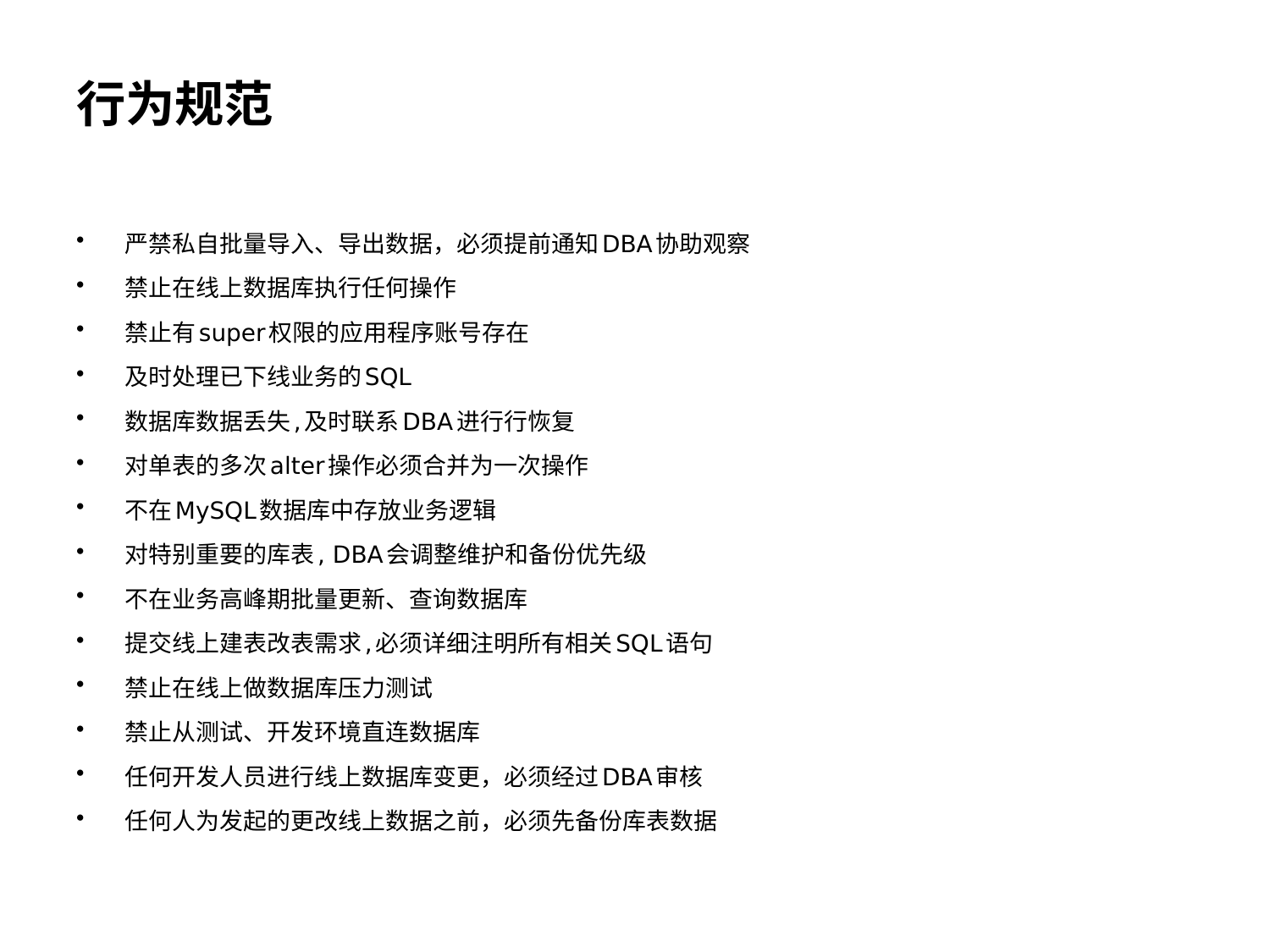

# 行为规范
严禁私自批量导入、导出数据，必须提前通知DBA协助观察
禁止在线上数据库执行任何操作
禁⽌有super权限的应用程序账号存在
及时处理已下线业务的SQL
数据库数据丢失,及时联系DBA进⾏行恢复
对单表的多次alter操作必须合并为一次操作
不在MySQL数据库中存放业务逻辑
对特别重要的库表, DBA会调整维护和备份优先级
不在业务高峰期批量更新、查询数据库
提交线上建表改表需求,必须详细注明所有相关SQL语句
禁止在线上做数据库压力测试
禁止从测试、开发环境直连数据库
任何开发人员进行线上数据库变更，必须经过DBA审核
任何人为发起的更改线上数据之前，必须先备份库表数据